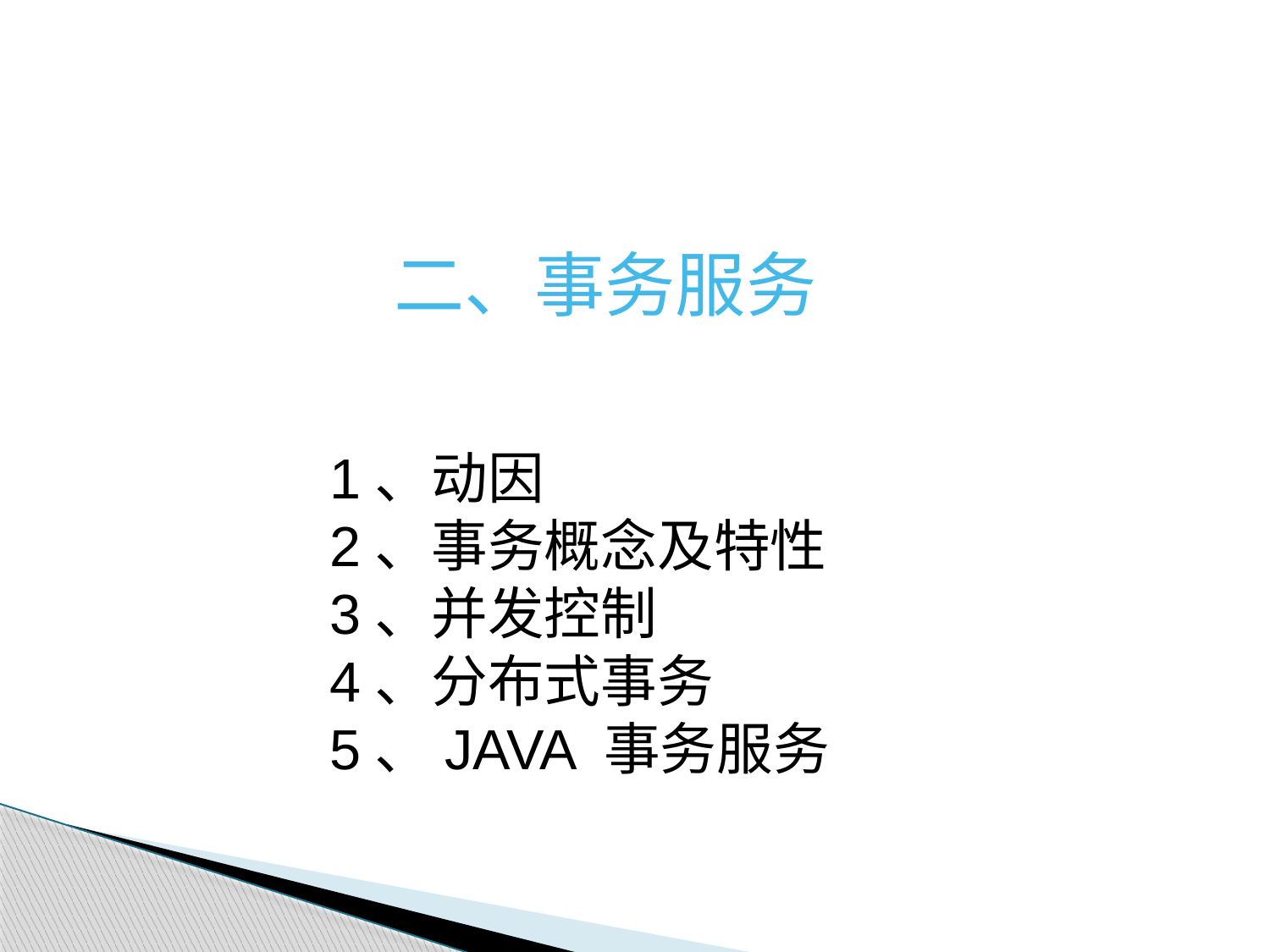

二、事务服务
1、动因
2、事务概念及特性
3、并发控制
4、分布式事务
5、JAVA 事务服务